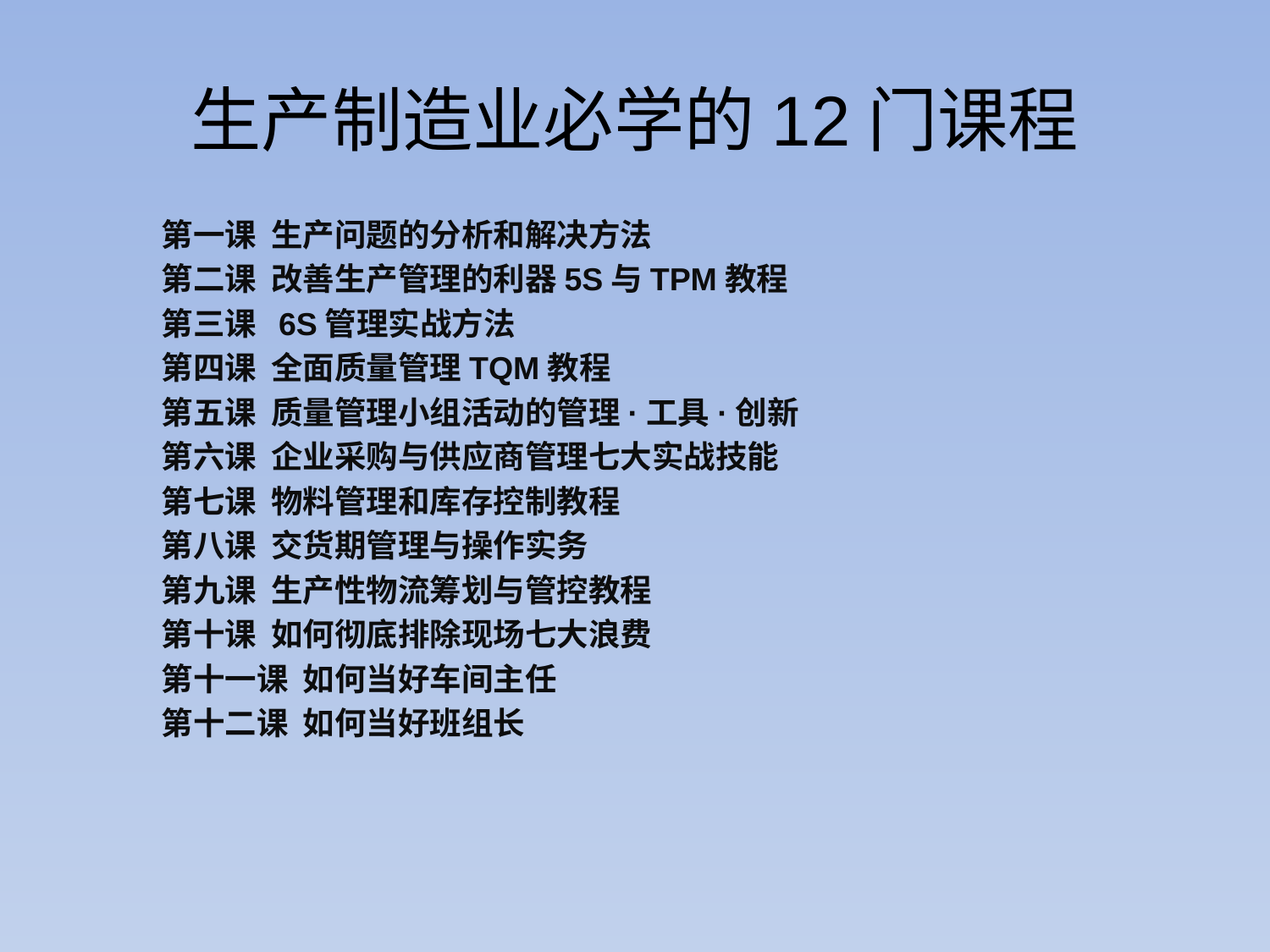

# 生产制造业必学的12门课程
第一课  生产问题的分析和解决方法
第二课  改善生产管理的利器5S与TPM教程
第三课  6S管理实战方法
第四课  全面质量管理TQM教程
第五课  质量管理小组活动的管理·工具·创新
第六课  企业采购与供应商管理七大实战技能
第七课  物料管理和库存控制教程
第八课  交货期管理与操作实务
第九课  生产性物流筹划与管控教程
第十课  如何彻底排除现场七大浪费
第十一课  如何当好车间主任
第十二课  如何当好班组长